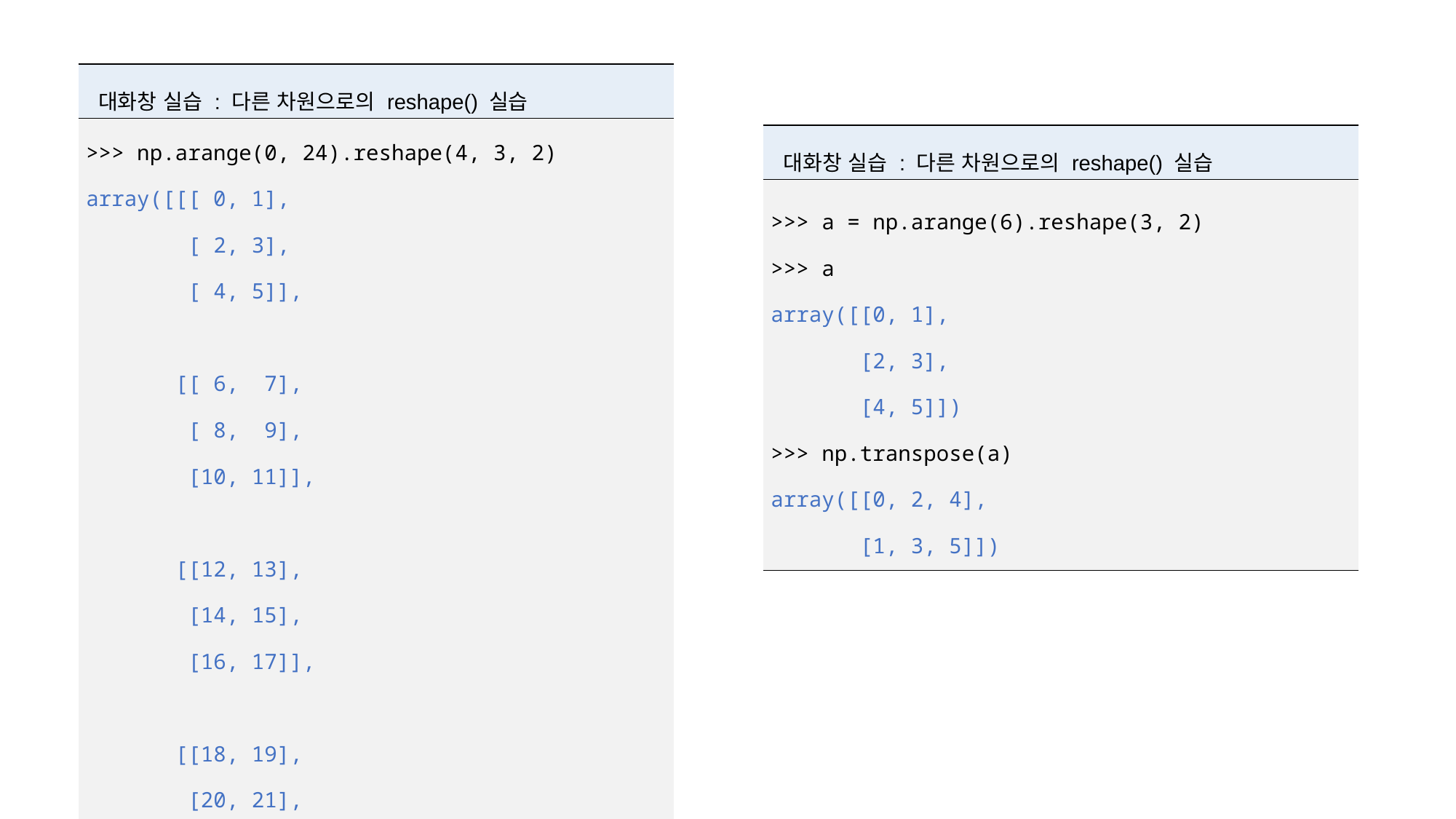

| 대화창 실습 : 다른 차원으로의 reshape() 실습 |
| --- |
| >>> np.arange(0, 24).reshape(4, 3, 2) array([[[ 0, 1], [ 2, 3], [ 4, 5]], [[ 6, 7], [ 8, 9], [10, 11]], [[12, 13], [14, 15], [16, 17]], [[18, 19], [20, 21], [22, 23]]]) |
| 대화창 실습 : 다른 차원으로의 reshape() 실습 |
| --- |
| >>> a = np.arange(6).reshape(3, 2) >>> a array([[0, 1], [2, 3], [4, 5]]) >>> np.transpose(a) array([[0, 2, 4], [1, 3, 5]]) |